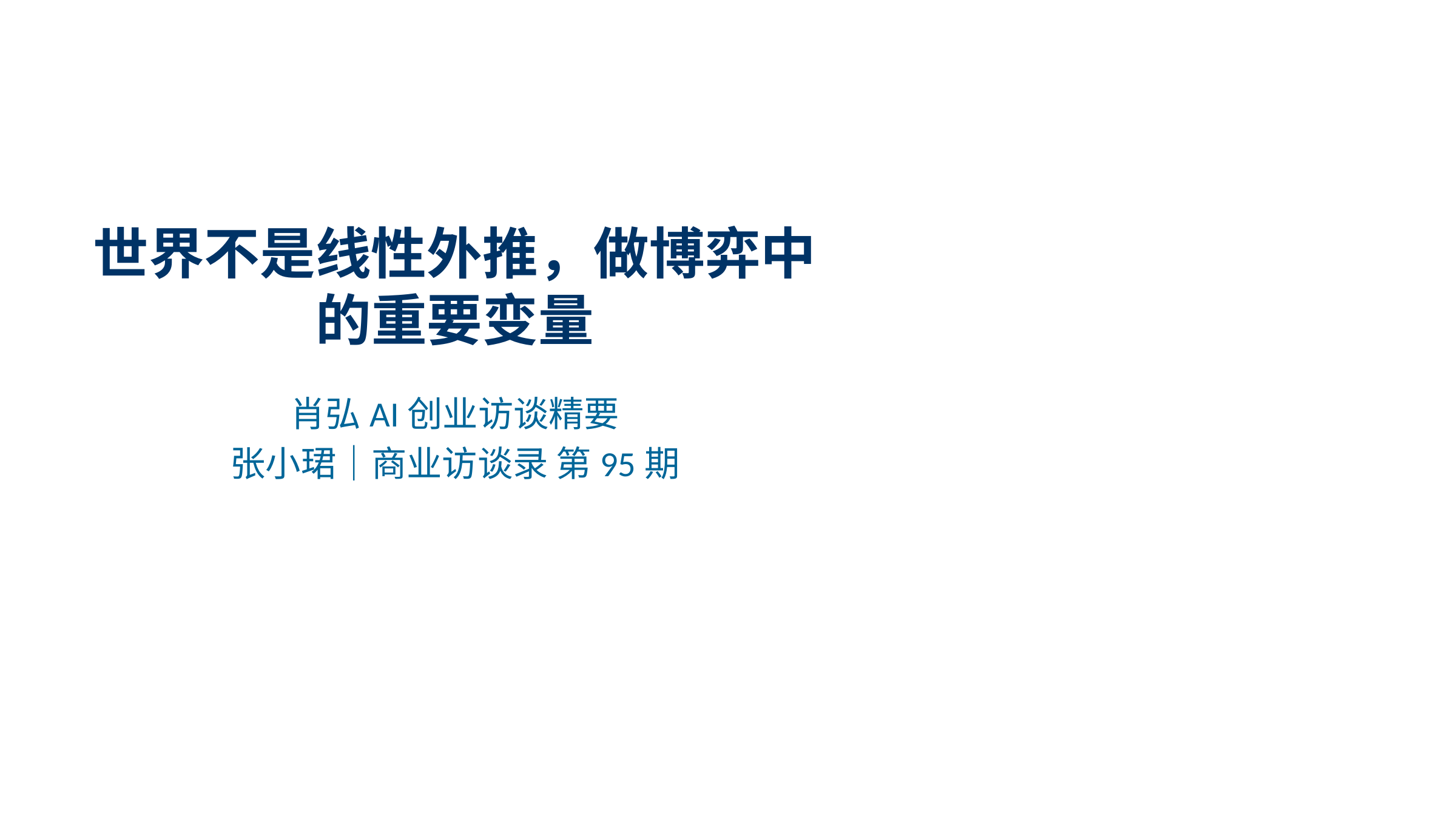

# 世界不是线性外推，做博弈中的重要变量
肖弘AI创业访谈精要
张小珺｜商业访谈录 第95期